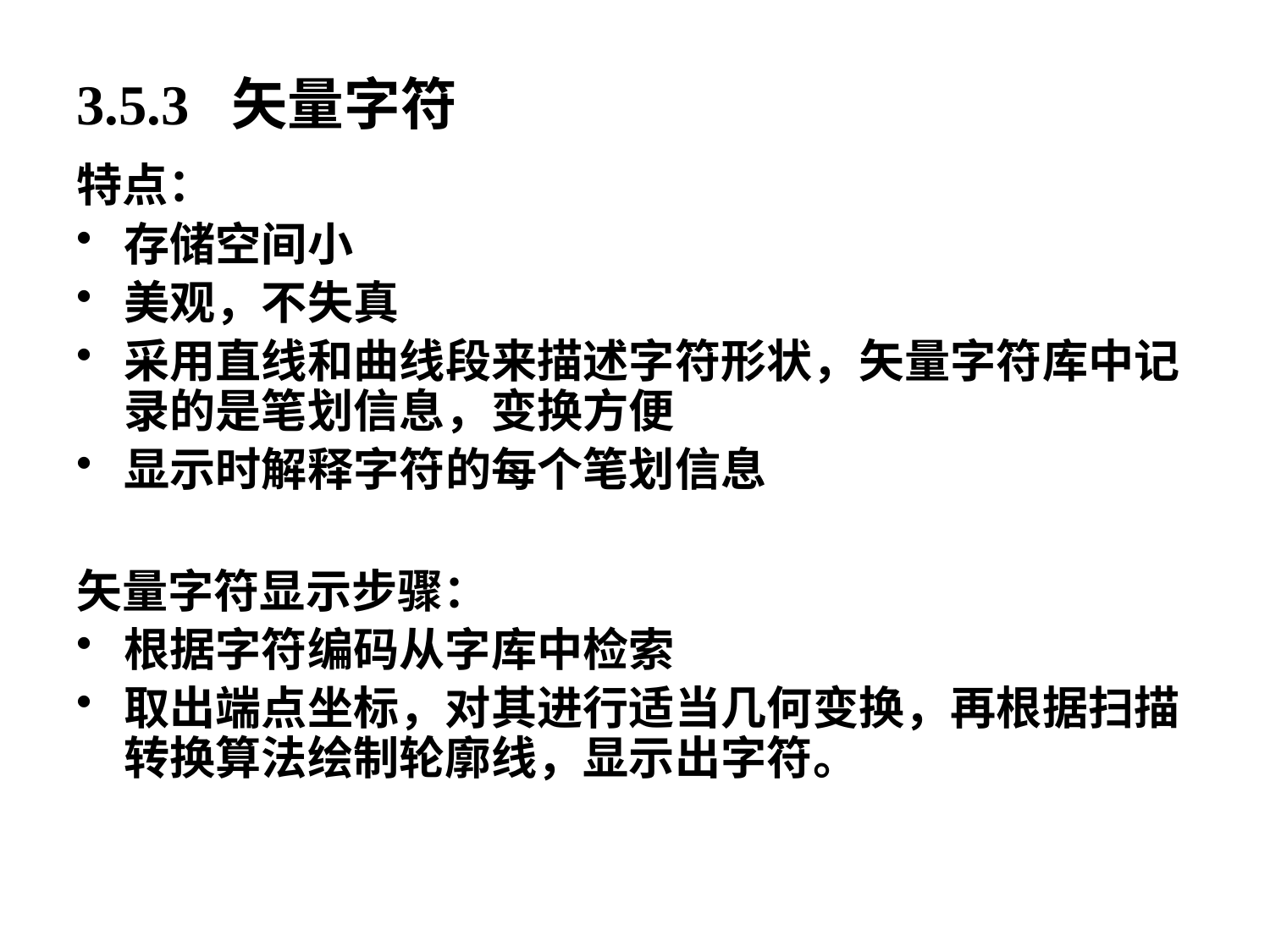

# 3.5.3  矢量字符
特点：
存储空间小
美观，不失真
采用直线和曲线段来描述字符形状，矢量字符库中记录的是笔划信息，变换方便
显示时解释字符的每个笔划信息

矢量字符显示步骤：
根据字符编码从字库中检索
取出端点坐标，对其进行适当几何变换，再根据扫描转换算法绘制轮廓线，显示出字符。